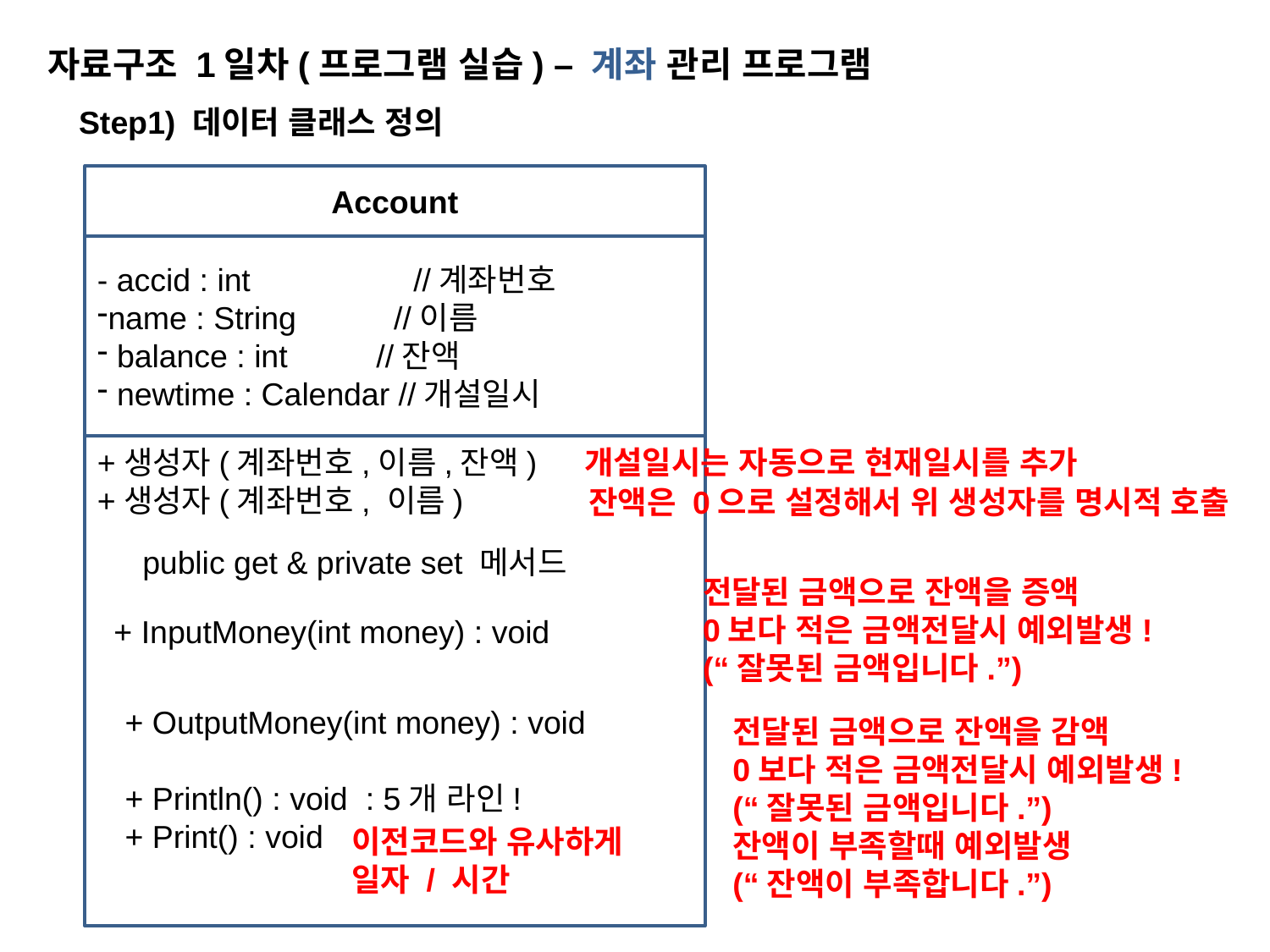

자료구조 1일차(프로그램 실습) – 계좌 관리 프로그램
Step1) 데이터 클래스 정의
Account
- accid : int	       //계좌번호
name : String           //이름
 balance : int          //잔액
 newtime : Calendar //개설일시
+생성자(계좌번호,이름,잔액)
+생성자(계좌번호, 이름)
개설일시는 자동으로 현재일시를 추가
잔액은 0으로 설정해서 위 생성자를 명시적 호출
public get & private set 메서드
전달된 금액으로 잔액을 증액
0보다 적은 금액전달시 예외발생!
(“잘못된 금액입니다.”)
+ InputMoney(int money) : void
+ OutputMoney(int money) : void

+ Println() : void  : 5개 라인!
+ Print() : void
전달된 금액으로 잔액을 감액
0보다 적은 금액전달시 예외발생!
(“잘못된 금액입니다.”)
잔액이 부족할때 예외발생
(“잔액이 부족합니다.”)
이전코드와 유사하게
일자 / 시간